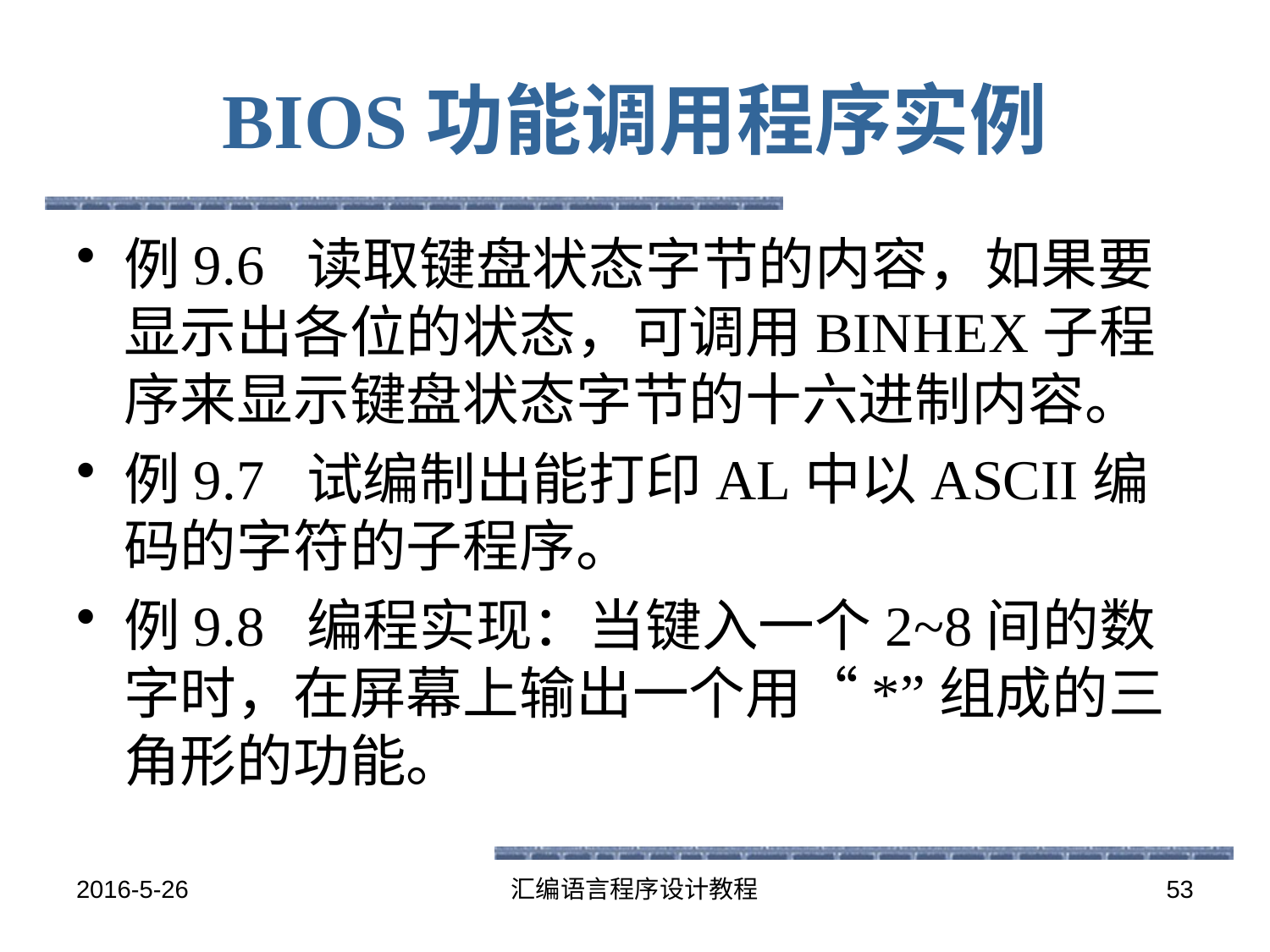

# BIOS功能调用程序实例
例9.6  读取键盘状态字节的内容，如果要显示出各位的状态，可调用BINHEX子程序来显示键盘状态字节的十六进制内容。
例9.7  试编制出能打印AL中以ASCII编码的字符的子程序。
例9.8  编程实现：当键入一个2~8间的数字时，在屏幕上输出一个用“*”组成的三角形的功能。
2016-5-26
汇编语言程序设计教程
53